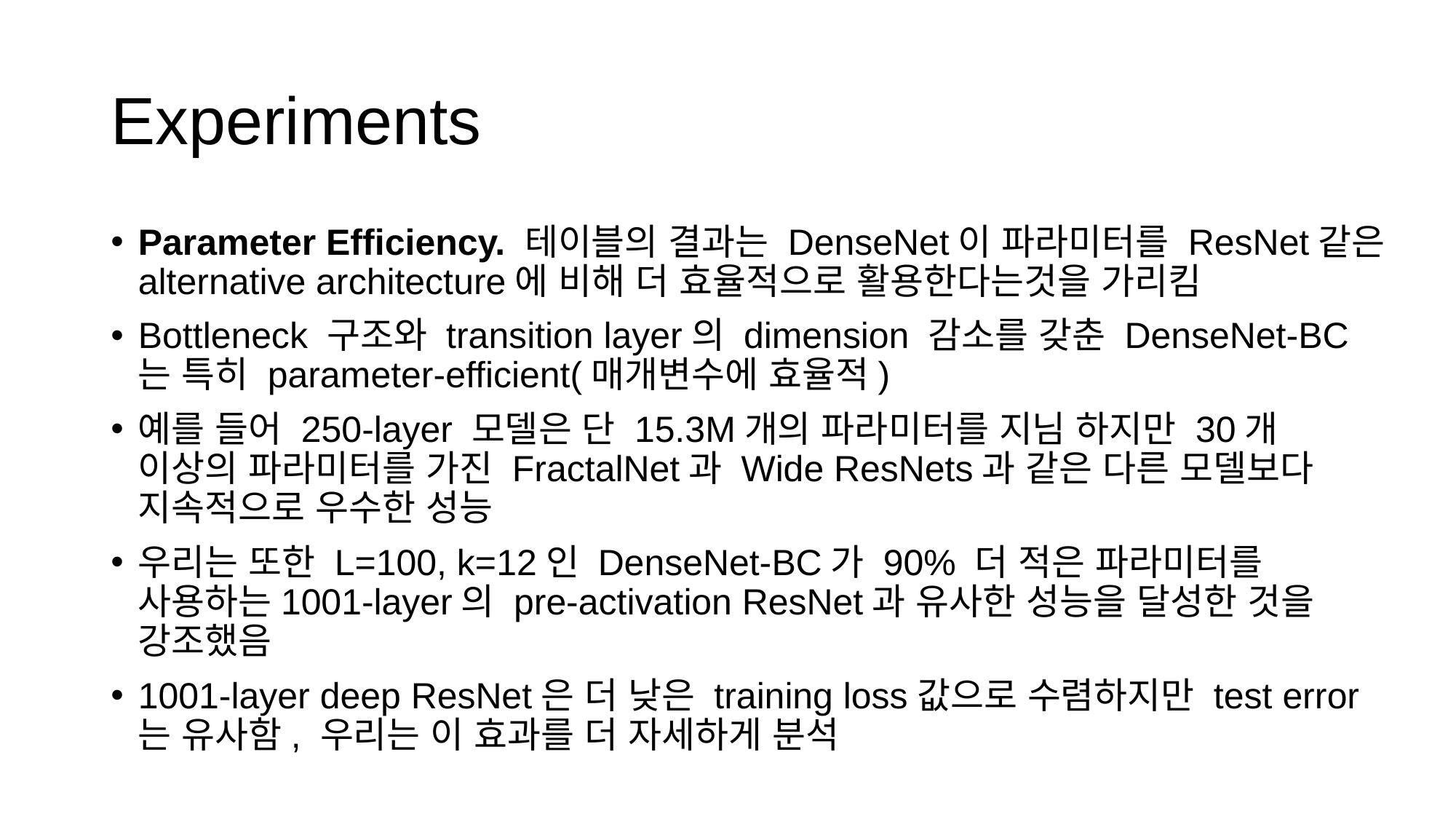

# Experiments
Parameter Efficiency. 테이블의 결과는 DenseNet이 파라미터를 ResNet같은 alternative architecture에 비해 더 효율적으로 활용한다는것을 가리킴
Bottleneck 구조와 transition layer의 dimension 감소를 갖춘 DenseNet-BC는 특히 parameter-efficient(매개변수에 효율적)
예를 들어 250-layer 모델은 단 15.3M개의 파라미터를 지님 하지만 30개 이상의 파라미터를 가진 FractalNet과 Wide ResNets과 같은 다른 모델보다 지속적으로 우수한 성능
우리는 또한 L=100, k=12인 DenseNet-BC가 90% 더 적은 파라미터를 사용하는1001-layer의 pre-activation ResNet과 유사한 성능을 달성한 것을 강조했음
1001-layer deep ResNet은 더 낮은 training loss값으로 수렴하지만 test error는 유사함, 우리는 이 효과를 더 자세하게 분석